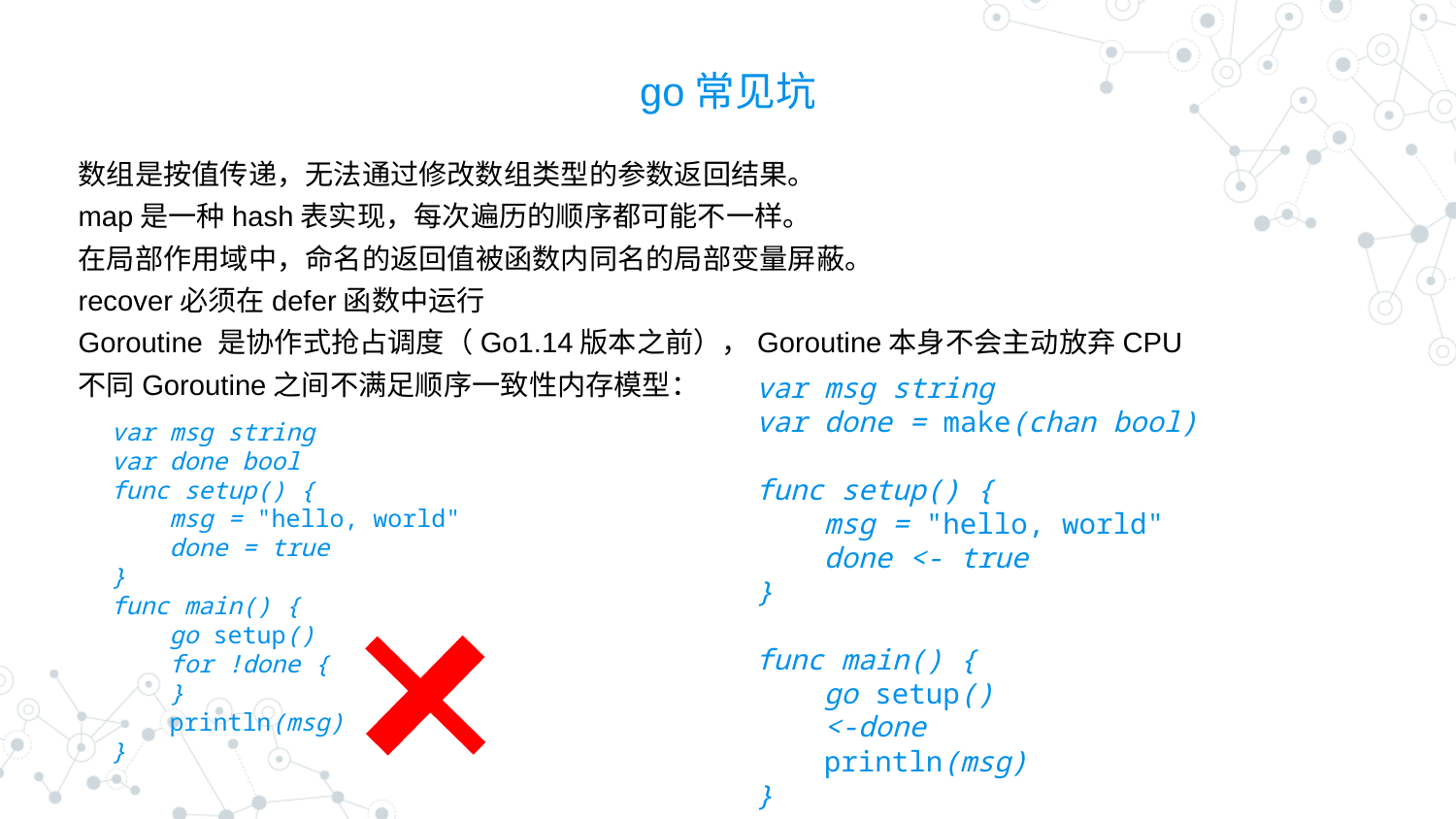

# go常见坑
数组是按值传递，无法通过修改数组类型的参数返回结果。
map是一种hash表实现，每次遍历的顺序都可能不一样。
在局部作用域中，命名的返回值被函数内同名的局部变量屏蔽。
recover必须在defer函数中运行
Goroutine 是协作式抢占调度（Go1.14版本之前），Goroutine本身不会主动放弃CPU
不同Goroutine之间不满足顺序一致性内存模型：
var msg string
var done = make(chan bool)
func setup() {
    msg = "hello, world"
    done <- true
}
func main() {
    go setup()
    <-done
    println(msg)
}
var msg string
var done bool
func setup() {
    msg = "hello, world"
    done = true
}
func main() {
    go setup()
    for !done {
    }
    println(msg)
}